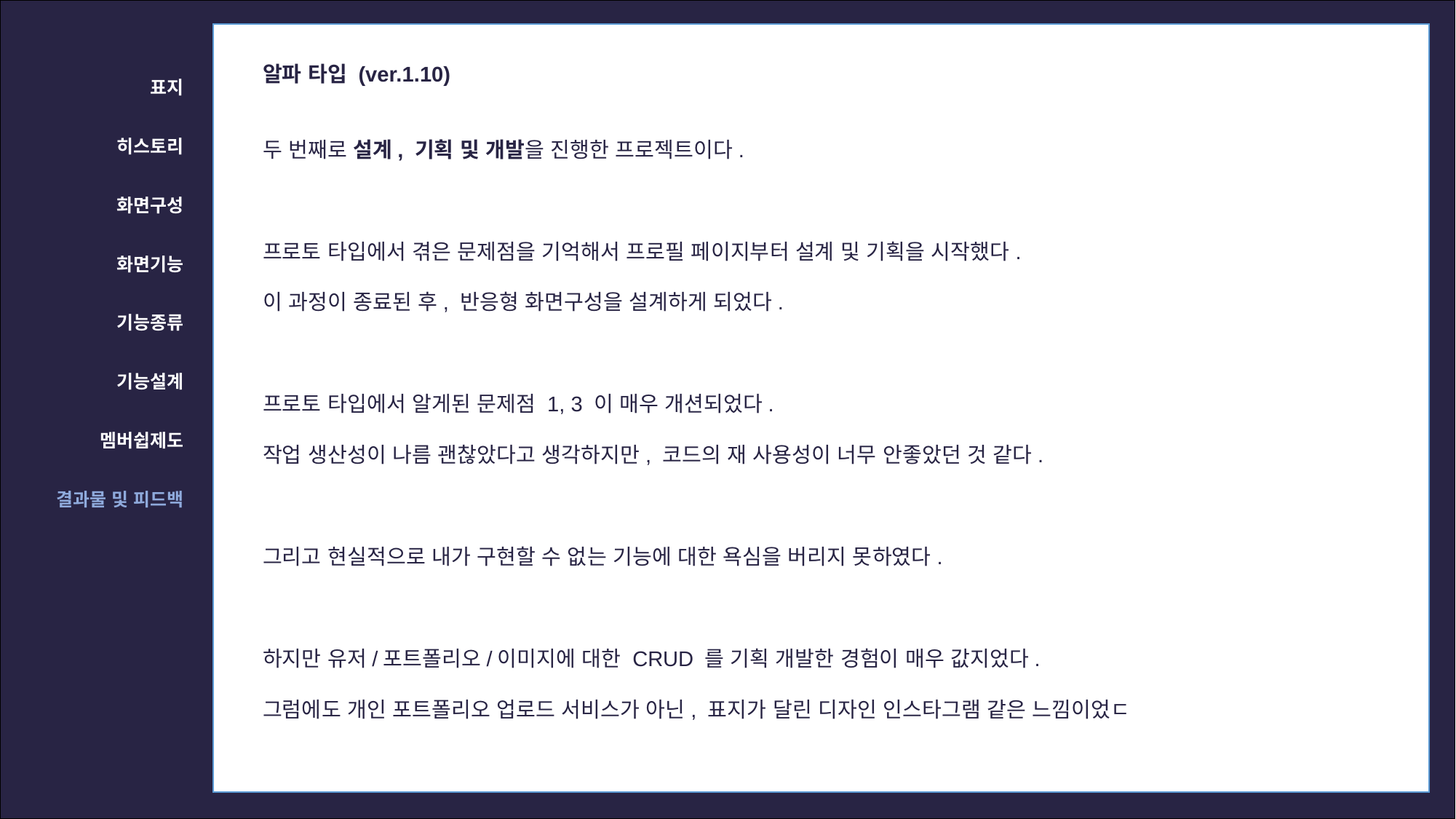

표지
히스토리
화면구성
화면기능
기능종류
기능설계
멤버쉽제도
결과물 및 피드백
알파 타입 (ver.1.10)
두 번째로 설계, 기획 및 개발을 진행한 프로젝트이다.

프로토 타입에서 겪은 문제점을 기억해서 프로필 페이지부터 설계 및 기획을 시작했다.
이 과정이 종료된 후, 반응형 화면구성을 설계하게 되었다.

프로토 타입에서 알게된 문제점 1, 3 이 매우 개션되었다.
작업 생산성이 나름 괜찮았다고 생각하지만, 코드의 재 사용성이 너무 안좋았던 것 같다.

그리고 현실적으로 내가 구현할 수 없는 기능에 대한 욕심을 버리지 못하였다.

하지만 유저/포트폴리오/이미지에 대한 CRUD 를 기획 개발한 경험이 매우 값지었다.
그럼에도 개인 포트폴리오 업로드 서비스가 아닌, 표지가 달린 디자인 인스타그램 같은 느낌이었ㄷ